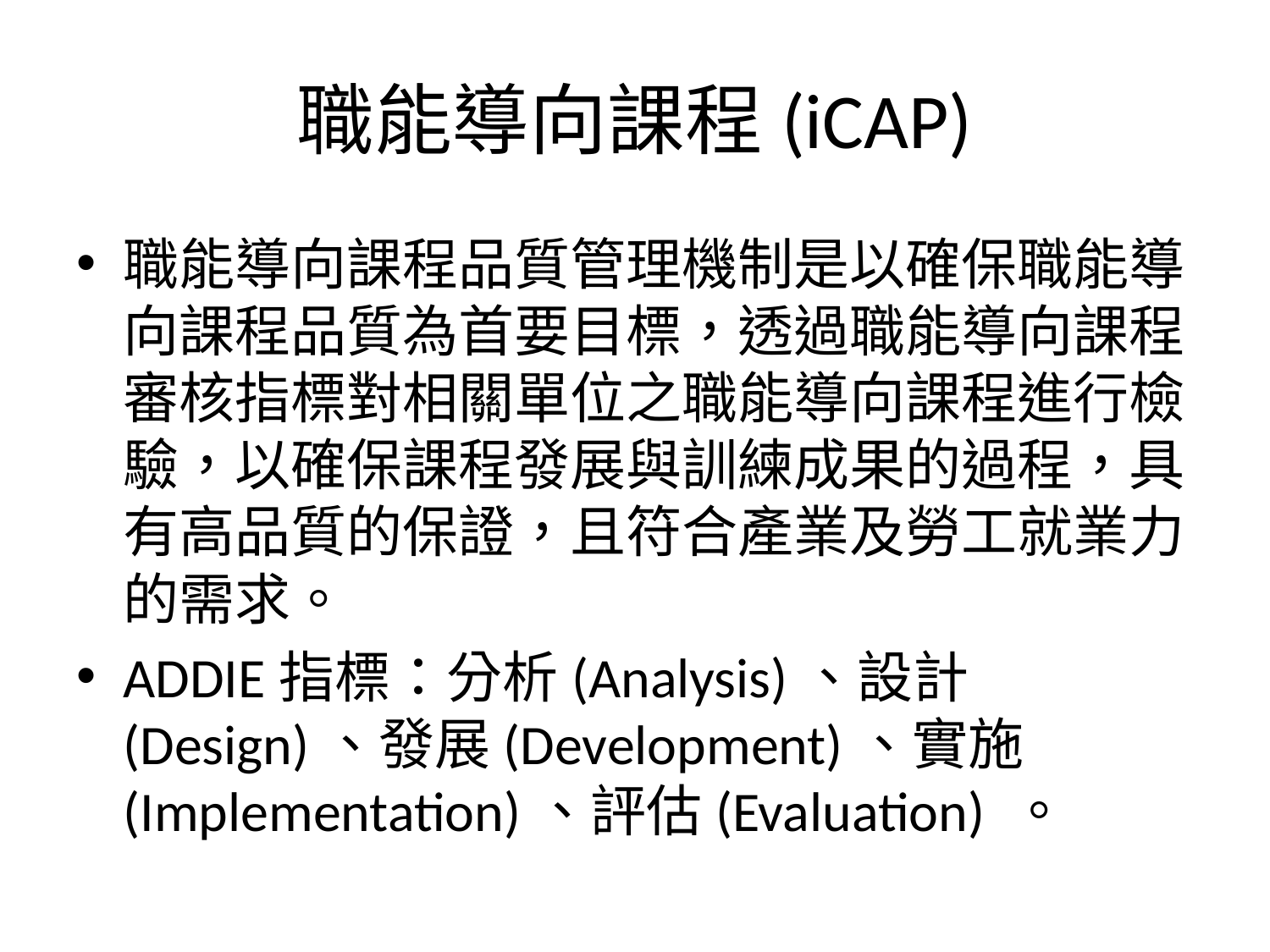

# 職能導向課程(iCAP)
職能導向課程品質管理機制是以確保職能導向課程品質為首要目標，透過職能導向課程審核指標對相關單位之職能導向課程進行檢驗，以確保課程發展與訓練成果的過程，具有高品質的保證，且符合產業及勞工就業力的需求。
ADDIE指標：分析(Analysis)、設計(Design)、發展(Development)、實施(Implementation)、評估(Evaluation) 。